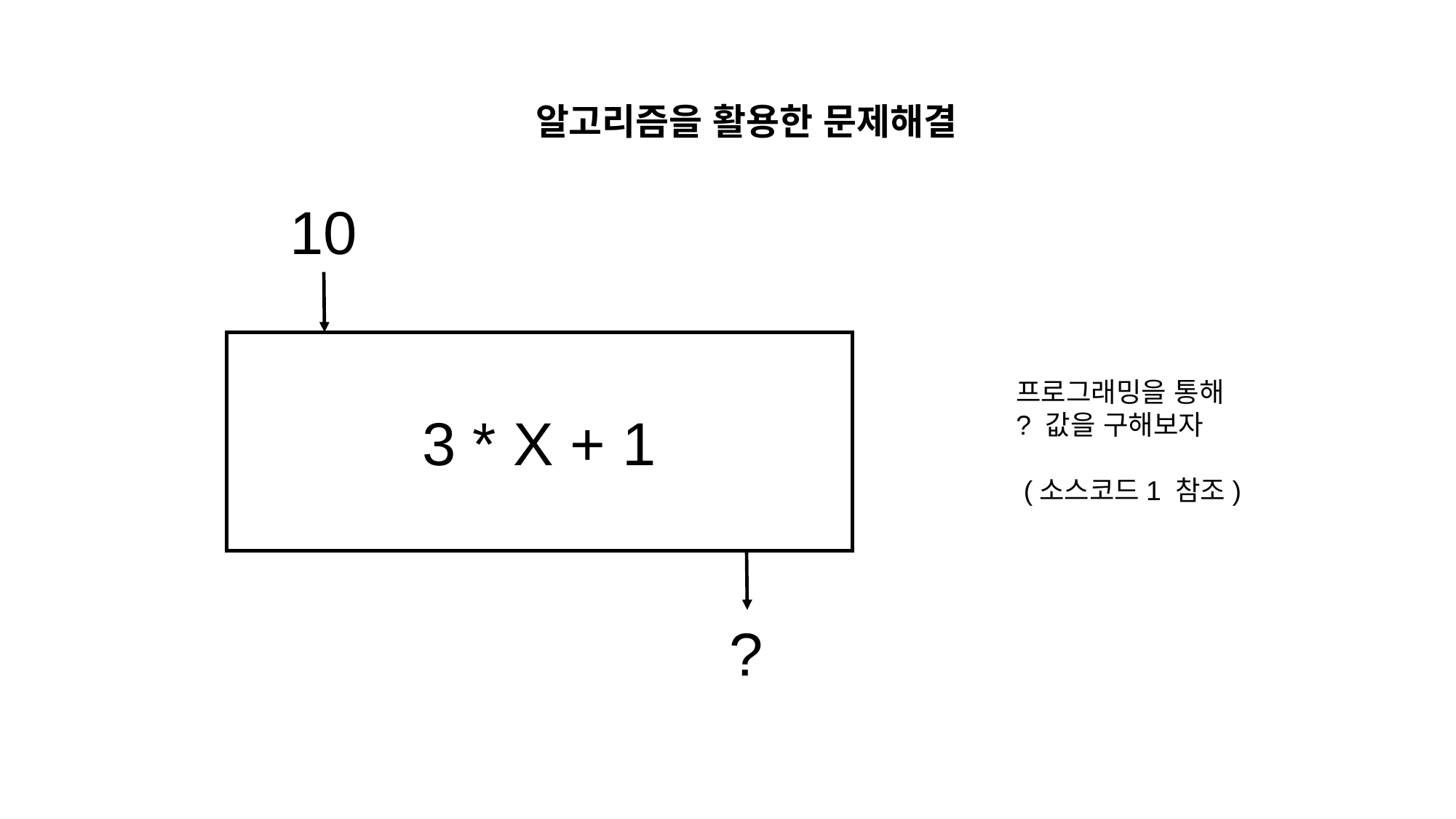

알고리즘을 활용한 문제해결
10
3 * X + 1
프로그래밍을 통해
? 값을 구해보자

(소스코드1 참조)
?